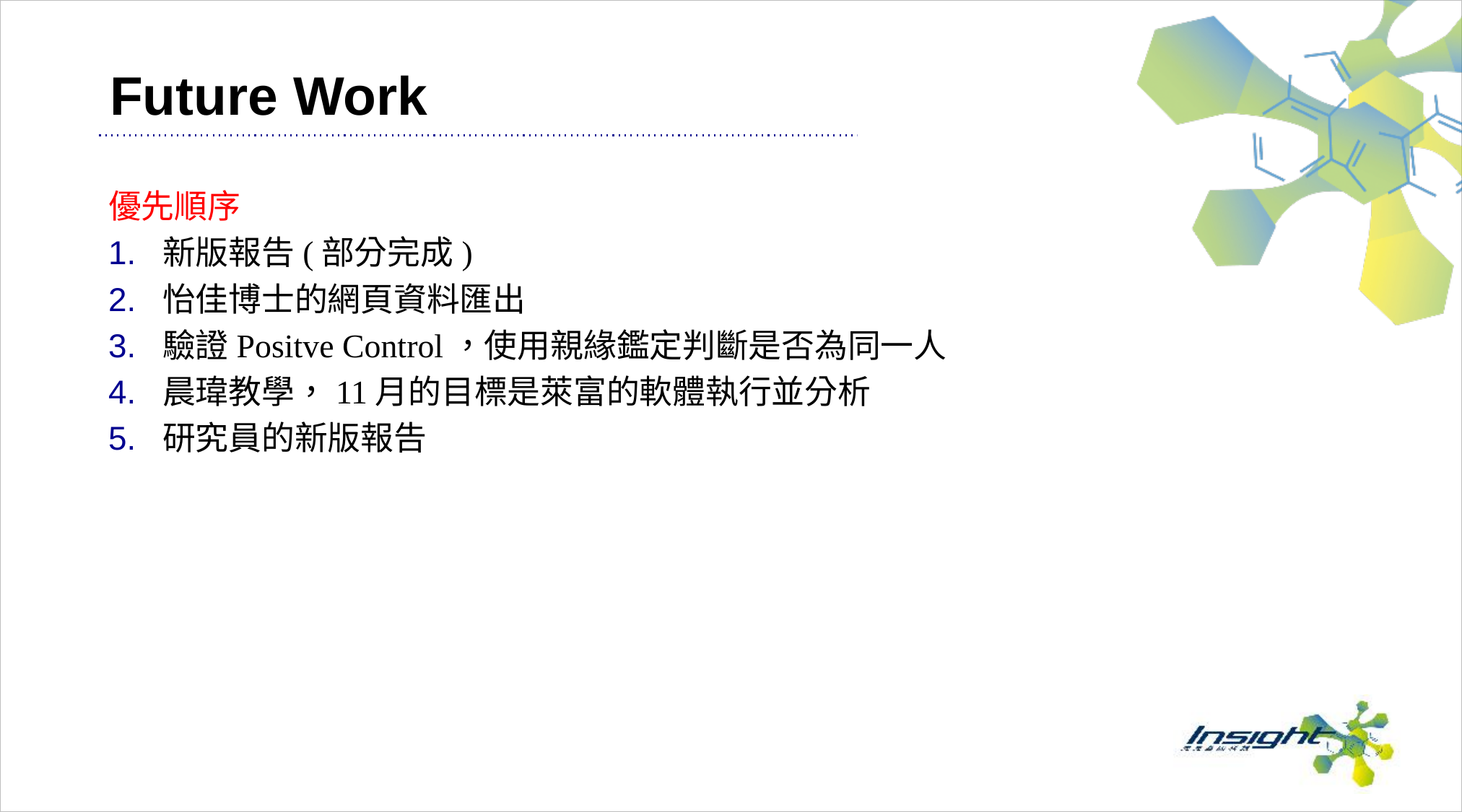

# Future Work

優先順序
新版報告(部分完成)
怡佳博士的網頁資料匯出
驗證Positve Control，使用親緣鑑定判斷是否為同一人
晨瑋教學，11月的目標是萊富的軟體執行並分析
研究員的新版報告